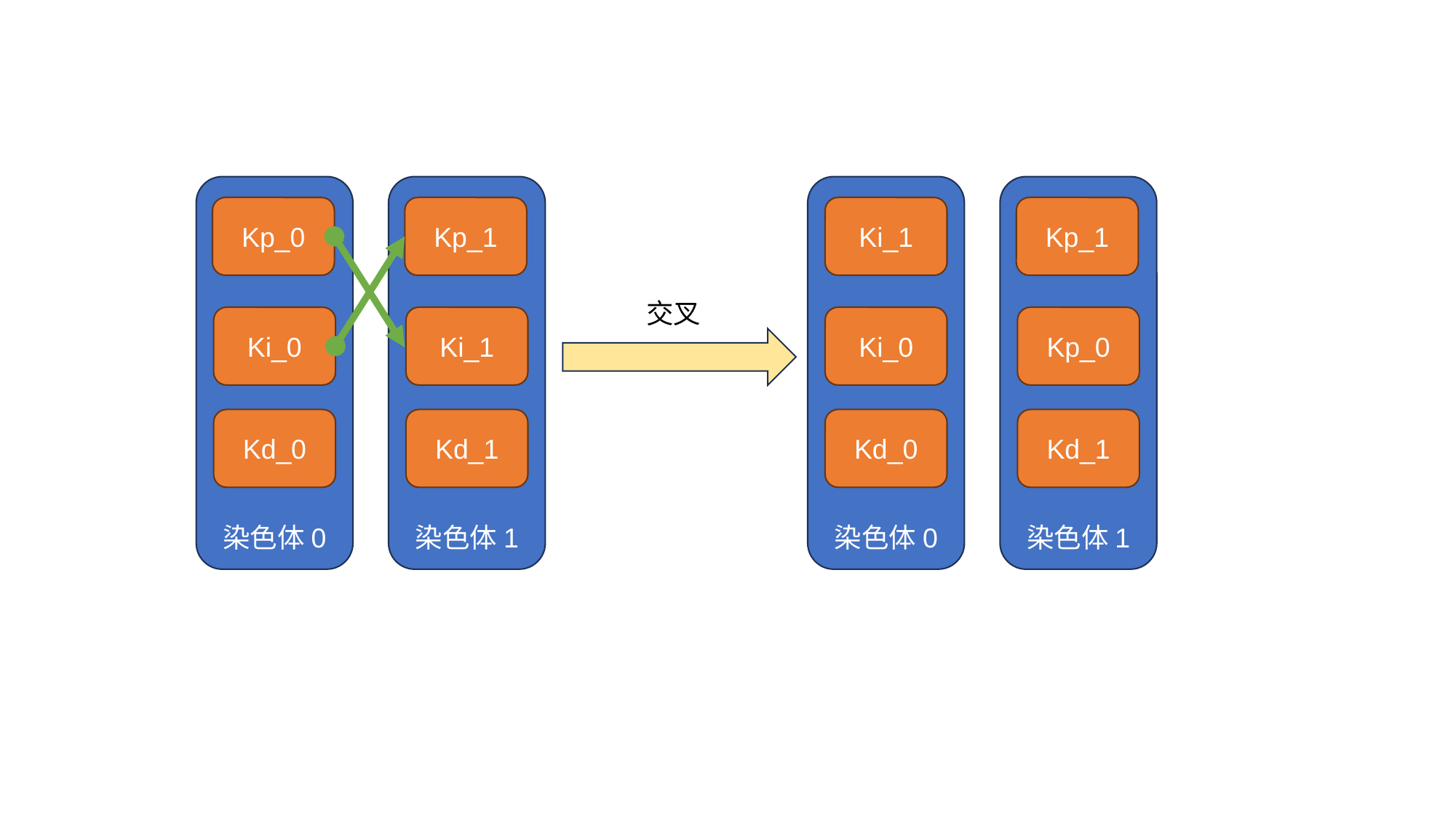

染色体0

染色体1

染色体0

染色体1
Kp_0
Kp_1
Ki_1
Kp_1
交叉
Ki_0
Ki_1
Ki_0
Kp_0

Kd_0
Kd_1
Kd_0
Kd_1